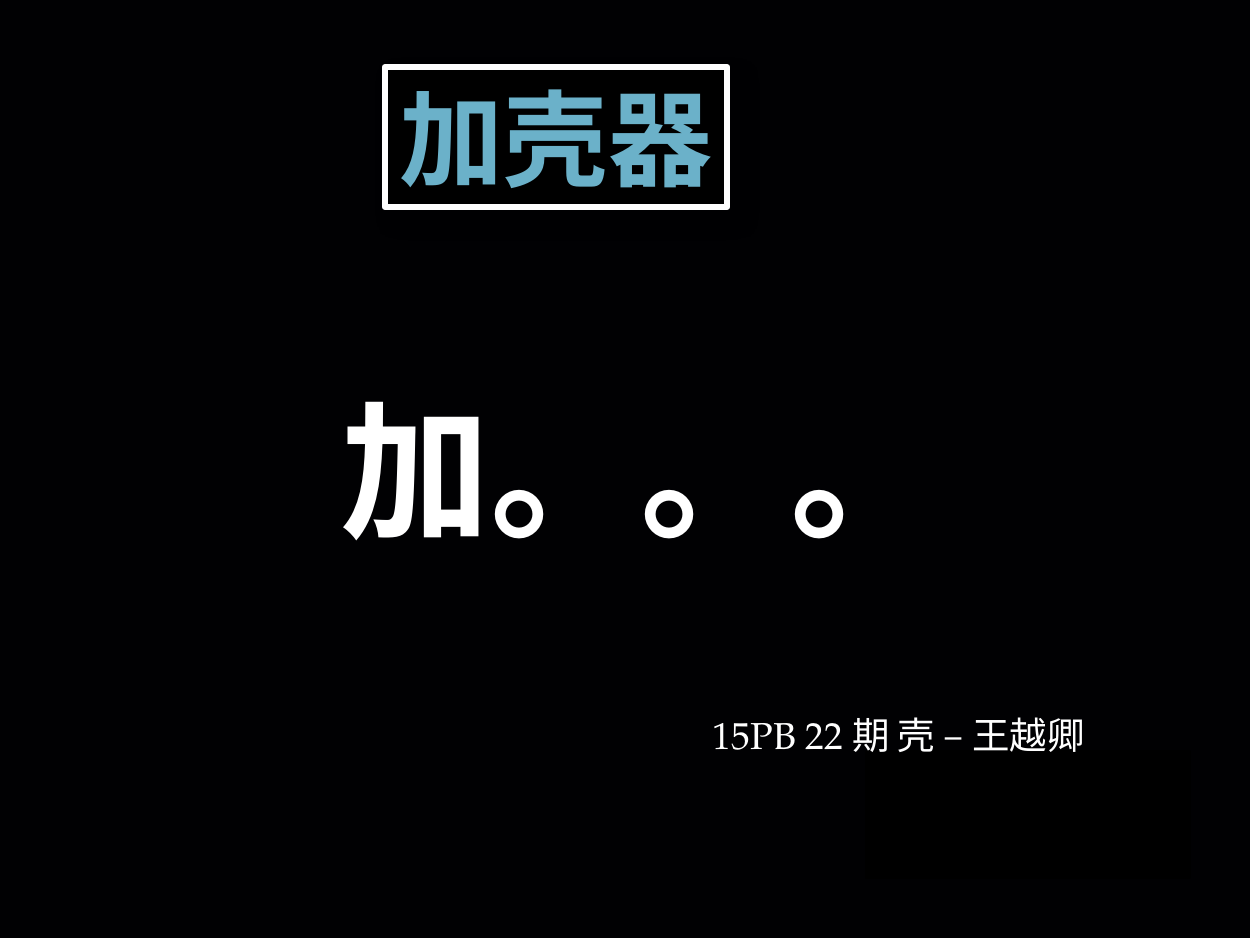

加壳器
加。。。
15PB 22期 壳 – 王越卿